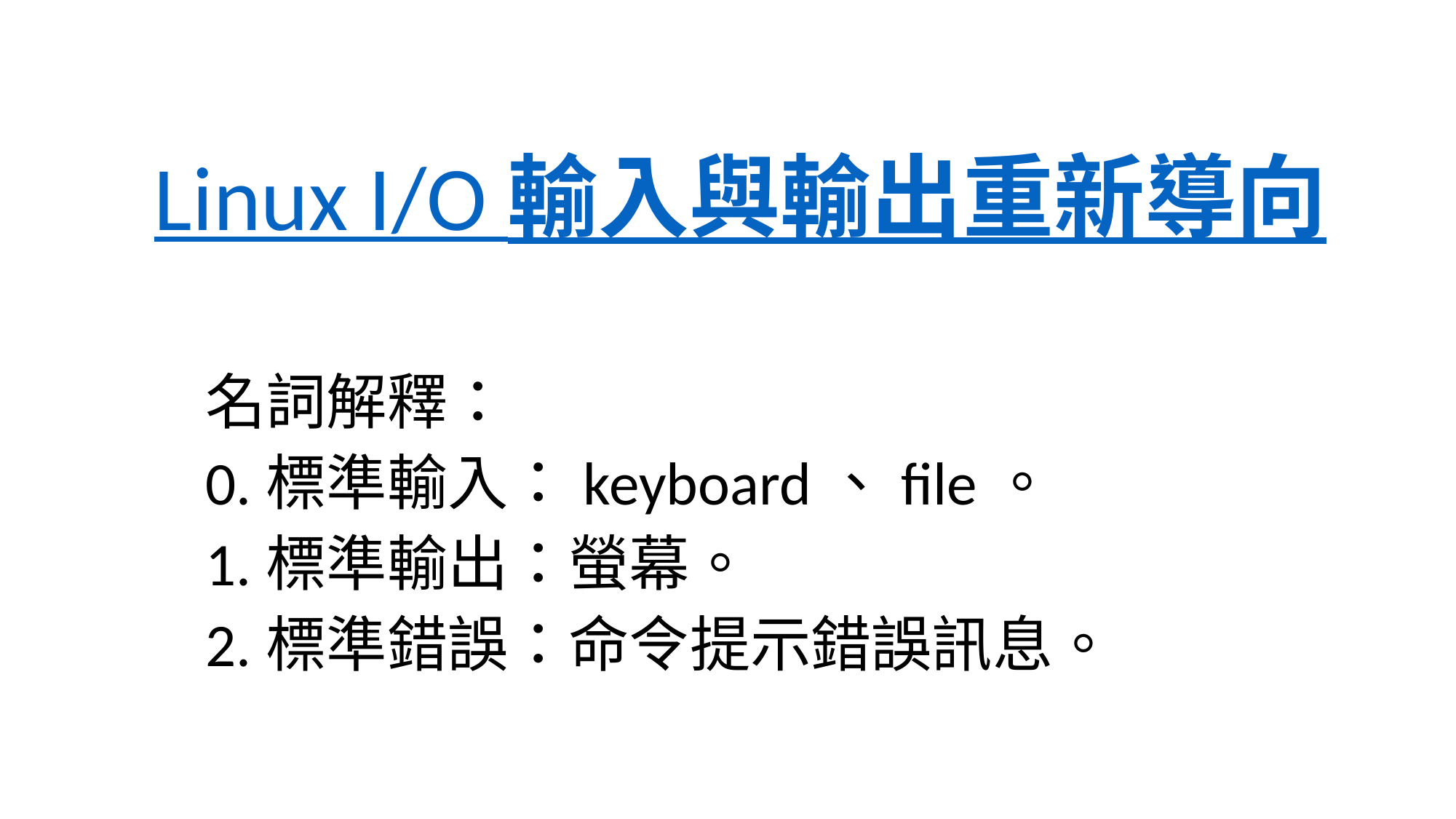

# Linux I/O 輸入與輸出重新導向
名詞解釋：
0.標準輸入：keyboard、file。
1.標準輸出：螢幕。
2.標準錯誤：命令提示錯誤訊息。